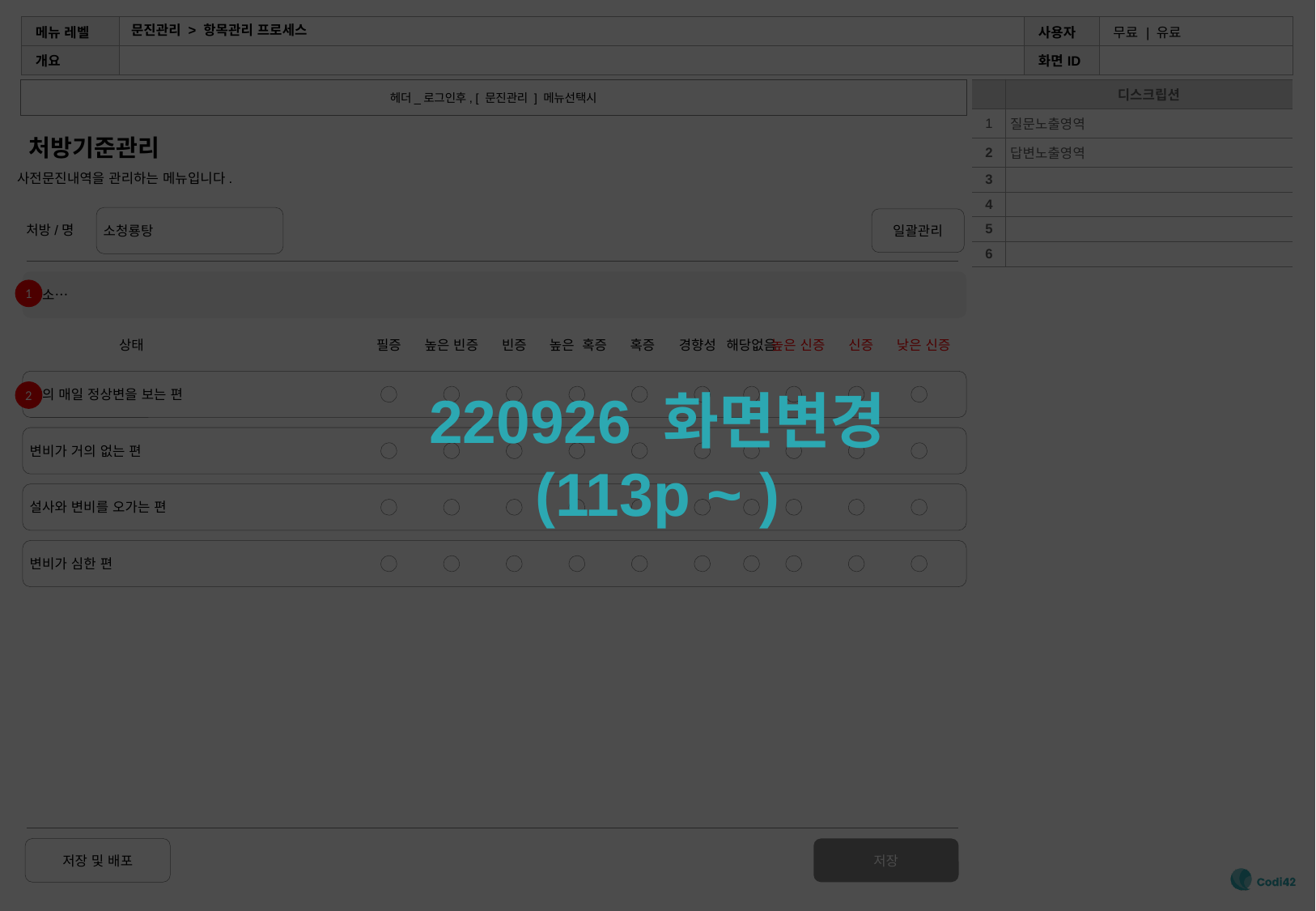

220926 화면변경
(113p ~ )
# 문진관리 > 항목관리 프로세스

헤더_로그인후, [ 문진관리 ] 메뉴선택시
|  | 디스크립션 |
| --- | --- |
| 1 | 질문노출영역 |
| 2 | 답변노출영역 |
| 3 |  |
| 4 |  |
| 5 |  |
| 6 |  |
처방기준관리
사전문진내역을 관리하는 메뉴입니다.
소청룡탕
일괄관리
처방/명
평소…
1
상태
필증
높은 빈증
빈증
높은  혹증
혹증
경향성
해당없음
높은 신증
신증
낮은 신증
거의 매일 정상변을 보는 편
2

변비가 거의 없는 편

설사와 변비를 오가는 편

변비가 심한 편

저장 및 배포
저장